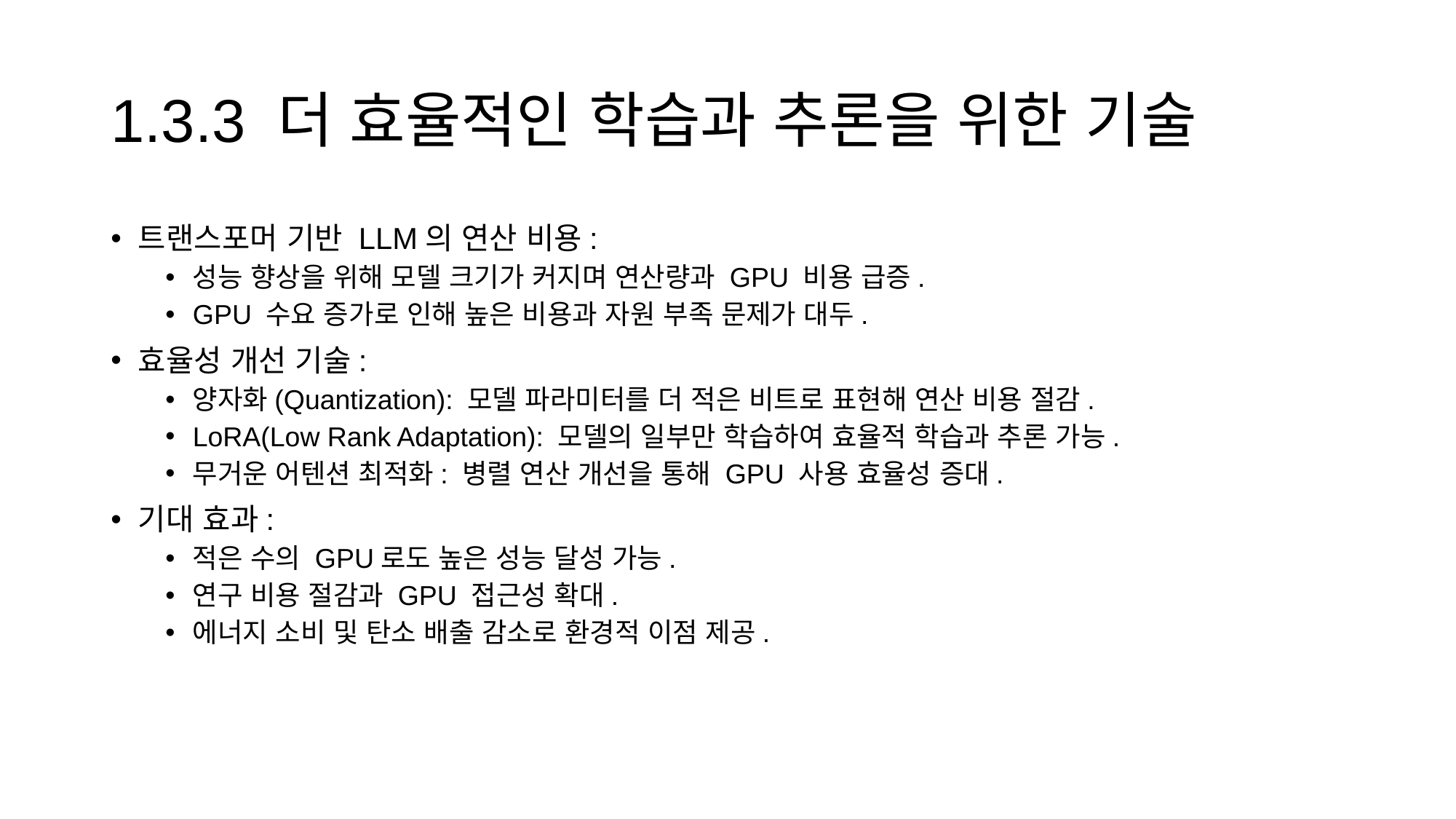

# 1.3.3 더 효율적인 학습과 추론을 위한 기술
트랜스포머 기반 LLM의 연산 비용:
성능 향상을 위해 모델 크기가 커지며 연산량과 GPU 비용 급증.
GPU 수요 증가로 인해 높은 비용과 자원 부족 문제가 대두.
효율성 개선 기술:
양자화(Quantization): 모델 파라미터를 더 적은 비트로 표현해 연산 비용 절감.
LoRA(Low Rank Adaptation): 모델의 일부만 학습하여 효율적 학습과 추론 가능.
무거운 어텐션 최적화: 병렬 연산 개선을 통해 GPU 사용 효율성 증대.
기대 효과:
적은 수의 GPU로도 높은 성능 달성 가능.
연구 비용 절감과 GPU 접근성 확대.
에너지 소비 및 탄소 배출 감소로 환경적 이점 제공.